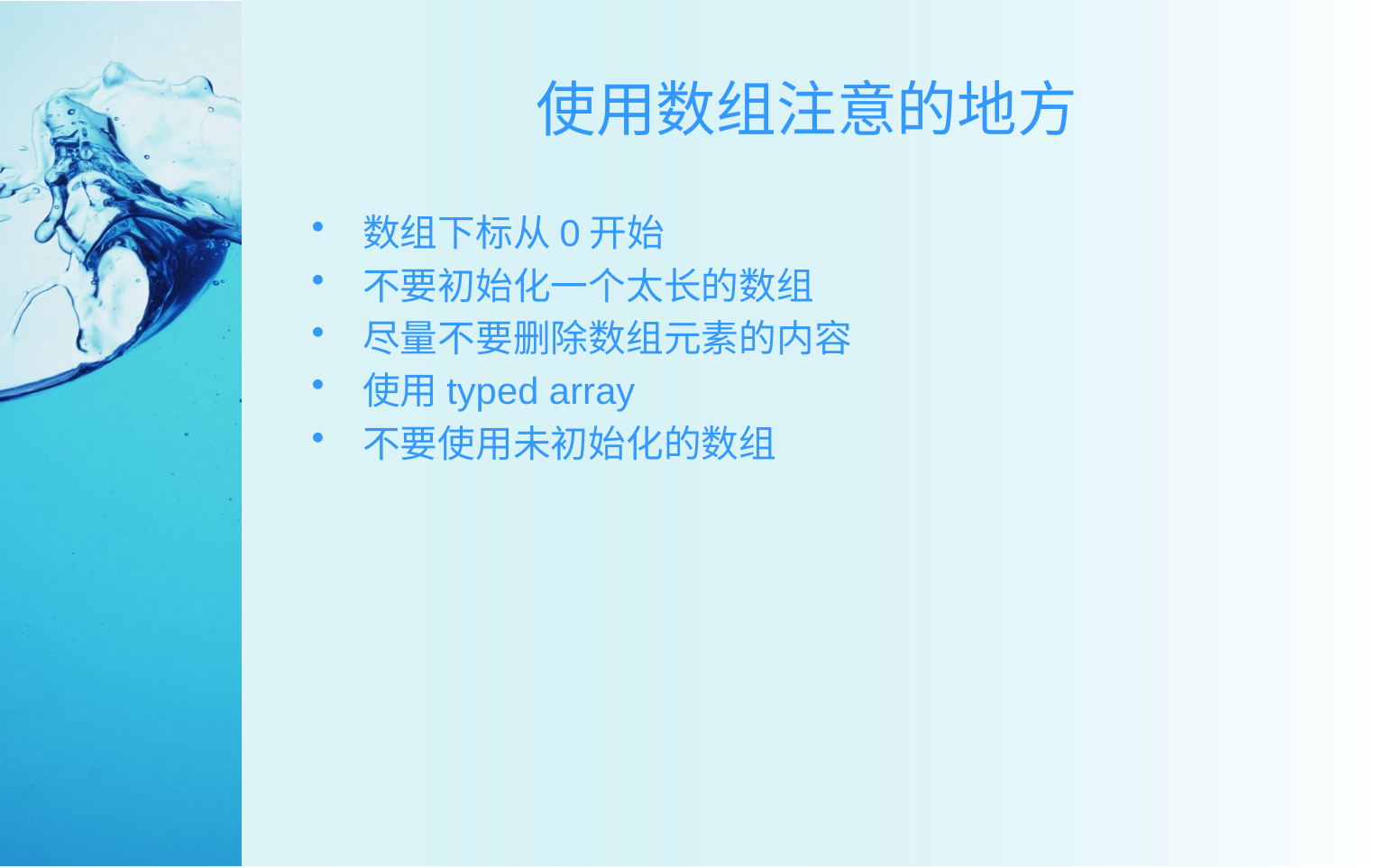

# 使用数组注意的地方
数组下标从0开始
不要初始化一个太长的数组
尽量不要删除数组元素的内容
使用typed array
不要使用未初始化的数组